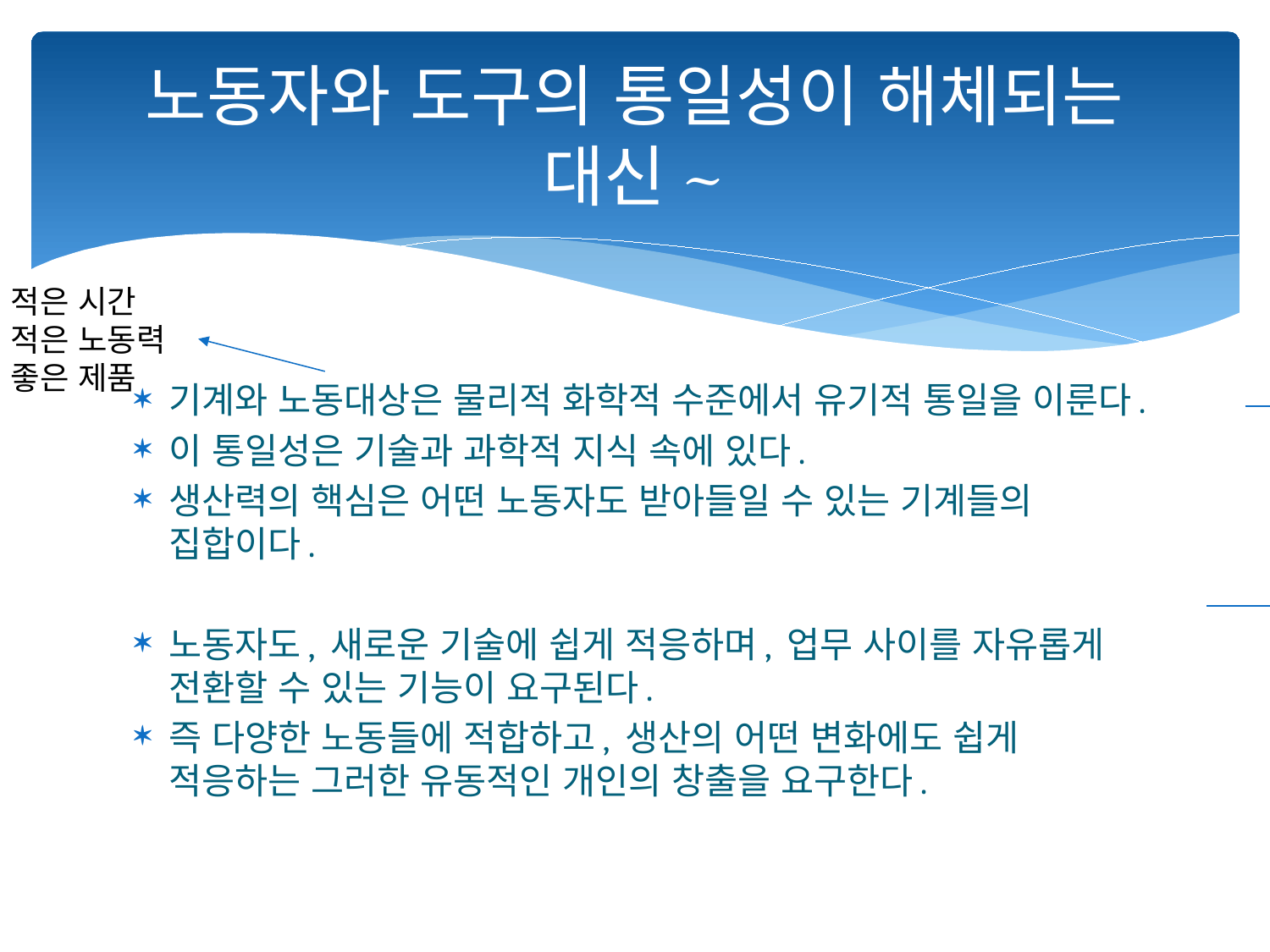

# 노동자와 도구의 통일성이 해체되는 대신~
적은 시간
적은 노동력 좋은 제품
누구든 할 수 있게
기계와 노동대상은 물리적 화학적 수준에서 유기적 통일을 이룬다.
이 통일성은 기술과 과학적 지식 속에 있다.
생산력의 핵심은 어떤 노동자도 받아들일 수 있는 기계들의 집합이다.

노동자도, 새로운 기술에 쉽게 적응하며, 업무 사이를 자유롭게 전환할 수 있는 기능이 요구된다.
즉 다양한 노동들에 적합하고, 생산의 어떤 변화에도 쉽게 적응하는 그러한 유동적인 개인의 창출을 요구한다.

사람에게 크게 구애 받지 않는다.